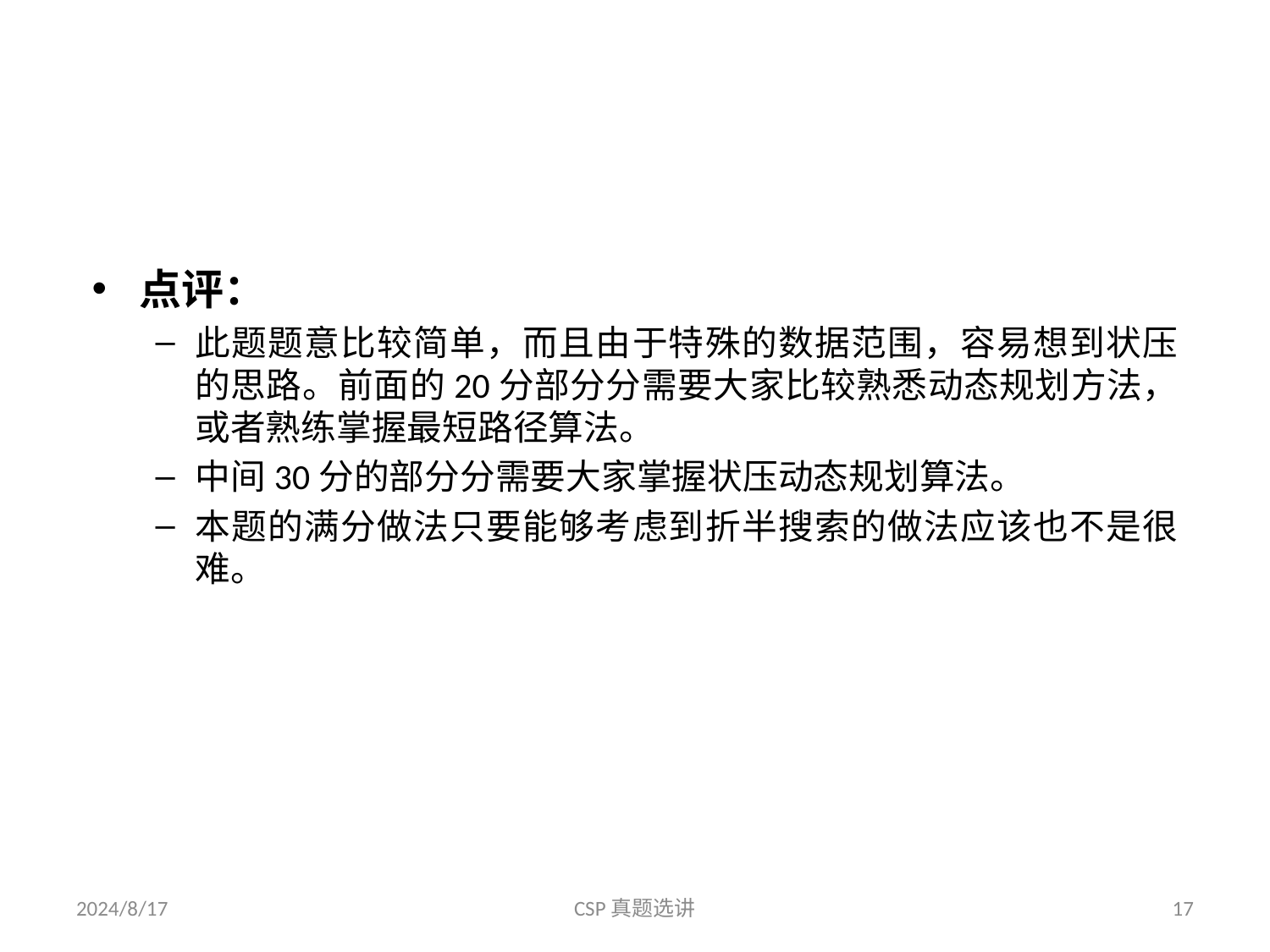

点评：
此题题意比较简单，而且由于特殊的数据范围，容易想到状压的思路。前面的20分部分分需要大家比较熟悉动态规划方法，或者熟练掌握最短路径算法。
中间30分的部分分需要大家掌握状压动态规划算法。
本题的满分做法只要能够考虑到折半搜索的做法应该也不是很难。
2024/8/17
CSP真题选讲
17